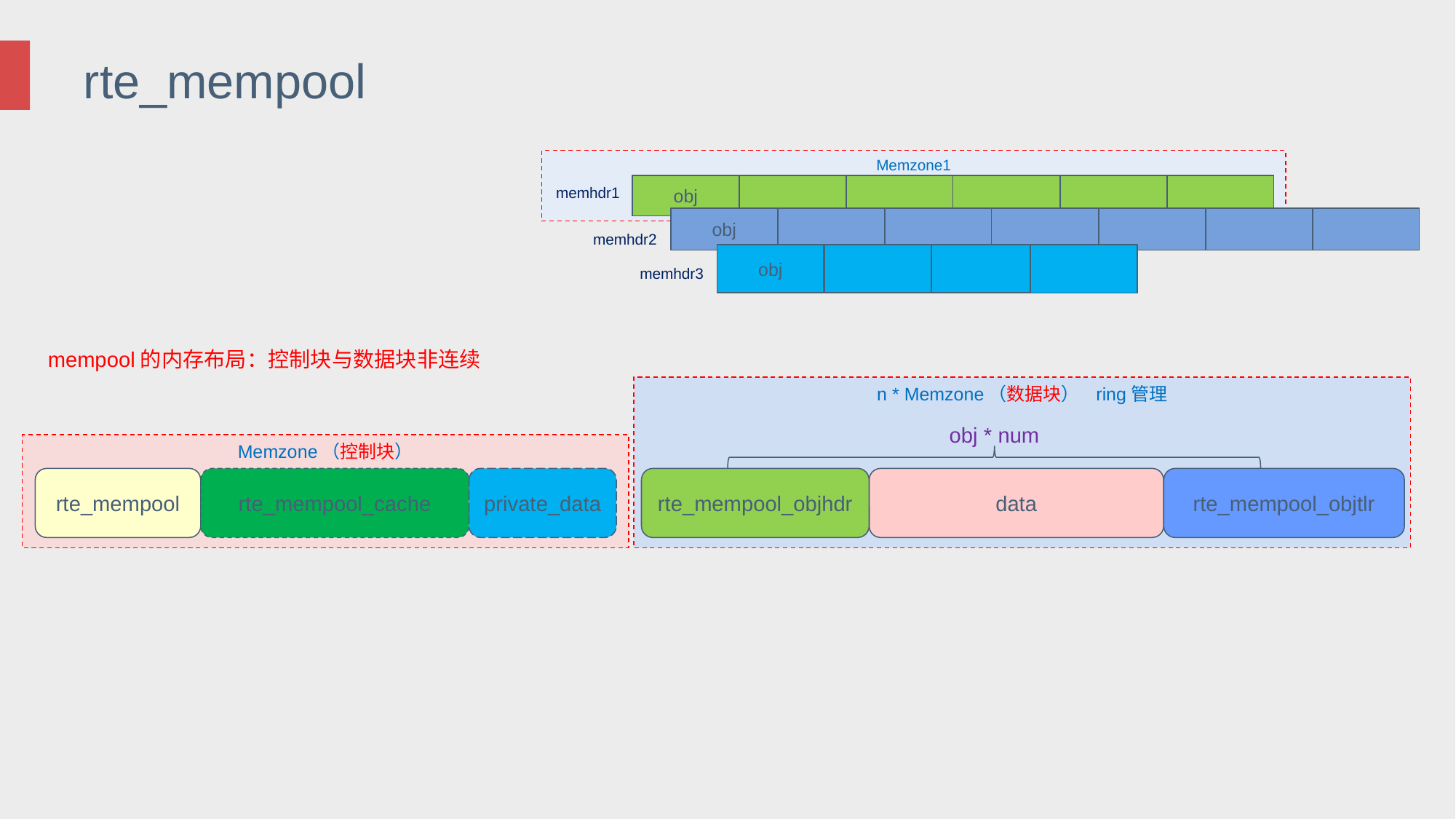

# rte_mempool
Memzone1
obj

memhdr1
obj

memhdr2
obj

memhdr3

mempool的内存布局：控制块与数据块非连续
obj * num
rte_mempool_cache
private_data
rte_mempool_objhdr
data
rte_mempool_objtlr
rte_mempool
n * Memzone（数据块）   ring管理
Memzone（控制块）